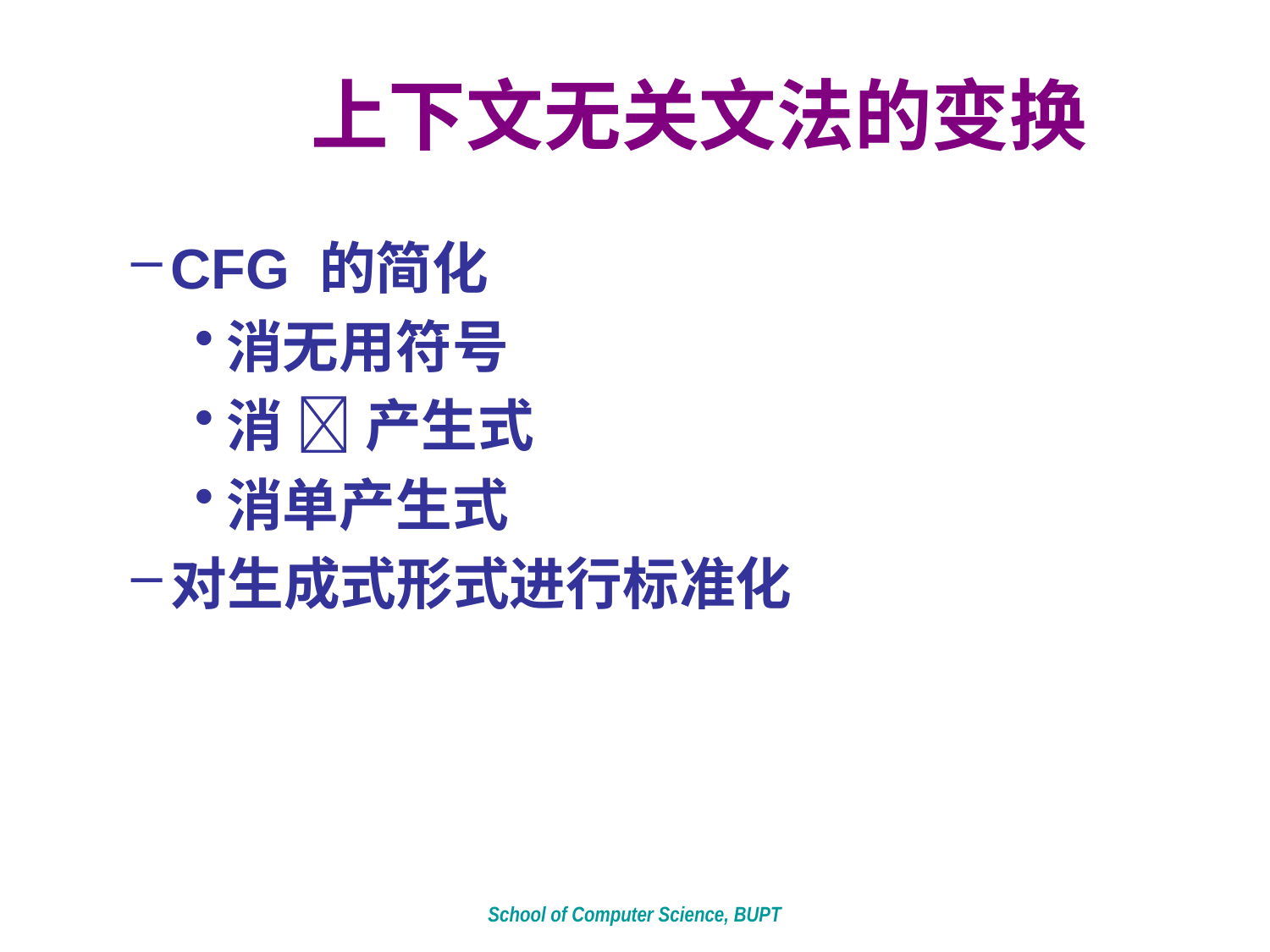

# 上下文无关文法的变换
CFG 的简化
消无用符号
消 ε 产生式
消单产生式
对生成式形式进行标准化

5

School of Computer Science, BUPT